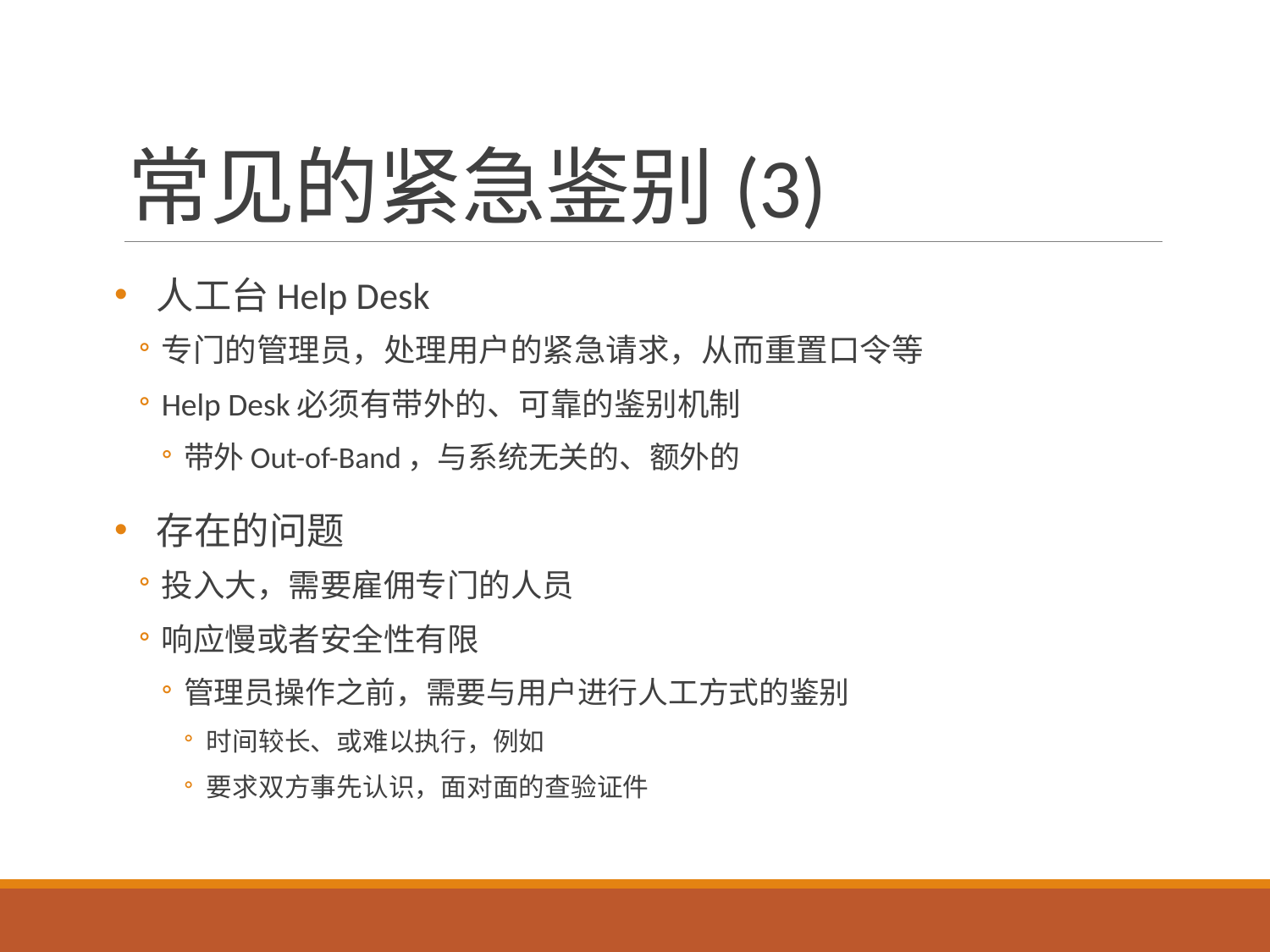

# 常见的紧急鉴别(3)
人工台Help Desk
专门的管理员，处理用户的紧急请求，从而重置口令等
Help Desk必须有带外的、可靠的鉴别机制
带外Out-of-Band，与系统无关的、额外的
存在的问题
投入大，需要雇佣专门的人员
响应慢或者安全性有限
管理员操作之前，需要与用户进行人工方式的鉴别
时间较长、或难以执行，例如
要求双方事先认识，面对面的查验证件